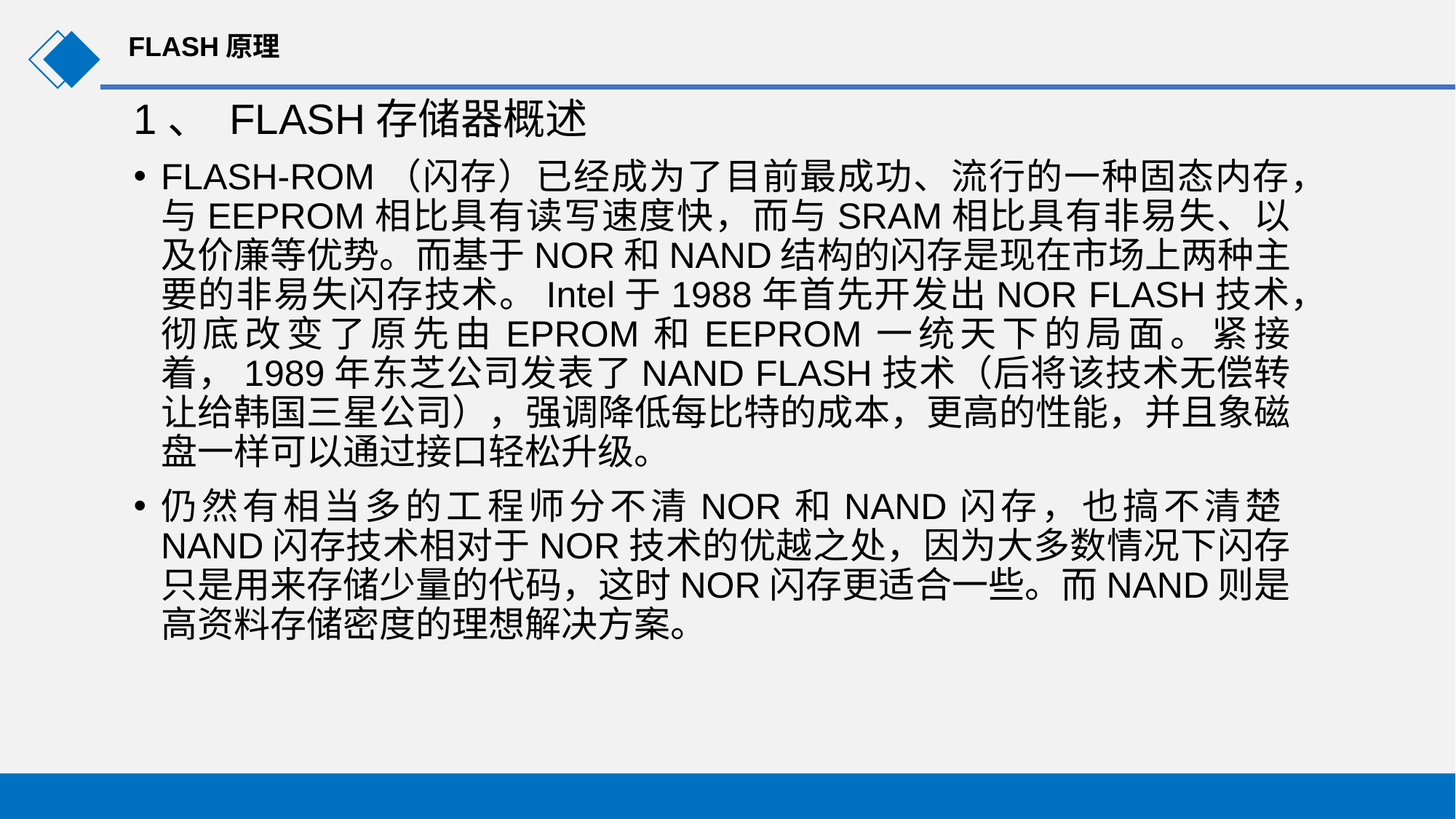

FLASH原理
1、 FLASH存储器概述
FLASH-ROM（闪存）已经成为了目前最成功、流行的一种固态内存，与EEPROM相比具有读写速度快，而与SRAM相比具有非易失、以及价廉等优势。而基于NOR和NAND结构的闪存是现在市场上两种主要的非易失闪存技术。Intel于1988年首先开发出NOR FLASH技术，彻底改变了原先由EPROM和EEPROM一统天下的局面。紧接着，1989年东芝公司发表了NAND FLASH技术（后将该技术无偿转让给韩国三星公司），强调降低每比特的成本，更高的性能，并且象磁盘一样可以通过接口轻松升级。
仍然有相当多的工程师分不清NOR和NAND闪存，也搞不清楚NAND闪存技术相对于NOR技术的优越之处，因为大多数情况下闪存只是用来存储少量的代码，这时NOR闪存更适合一些。而NAND则是高资料存储密度的理想解决方案。